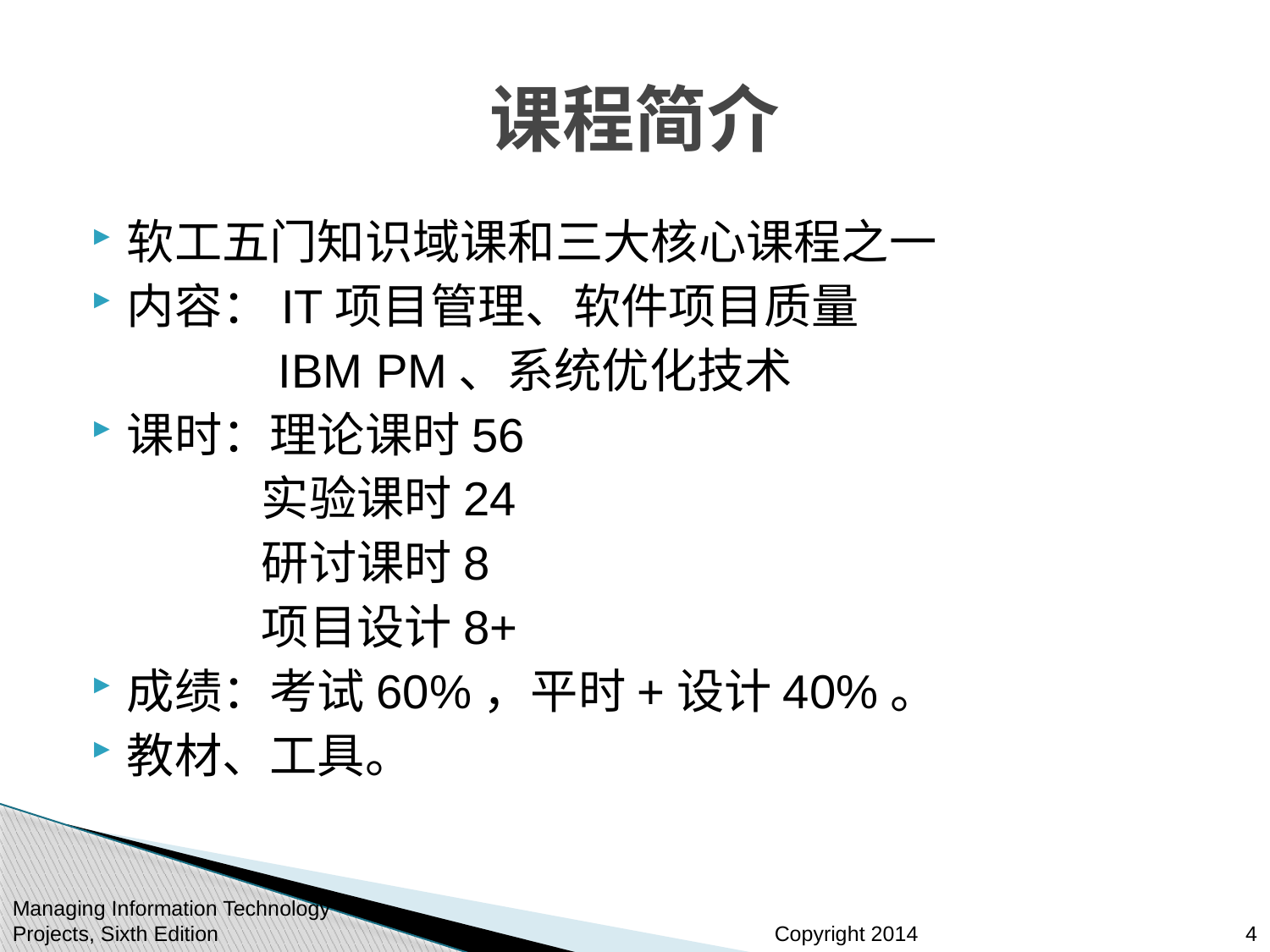

# 课程简介
软工五门知识域课和三大核心课程之一
内容：IT项目管理、软件项目质量
              IBM PM、系统优化技术
课时：理论课时56
               实验课时24
               研讨课时8
               项目设计8+
成绩：考试60%，平时+设计40%。
教材、工具。

Managing Information Technology Projects, Sixth Edition
4